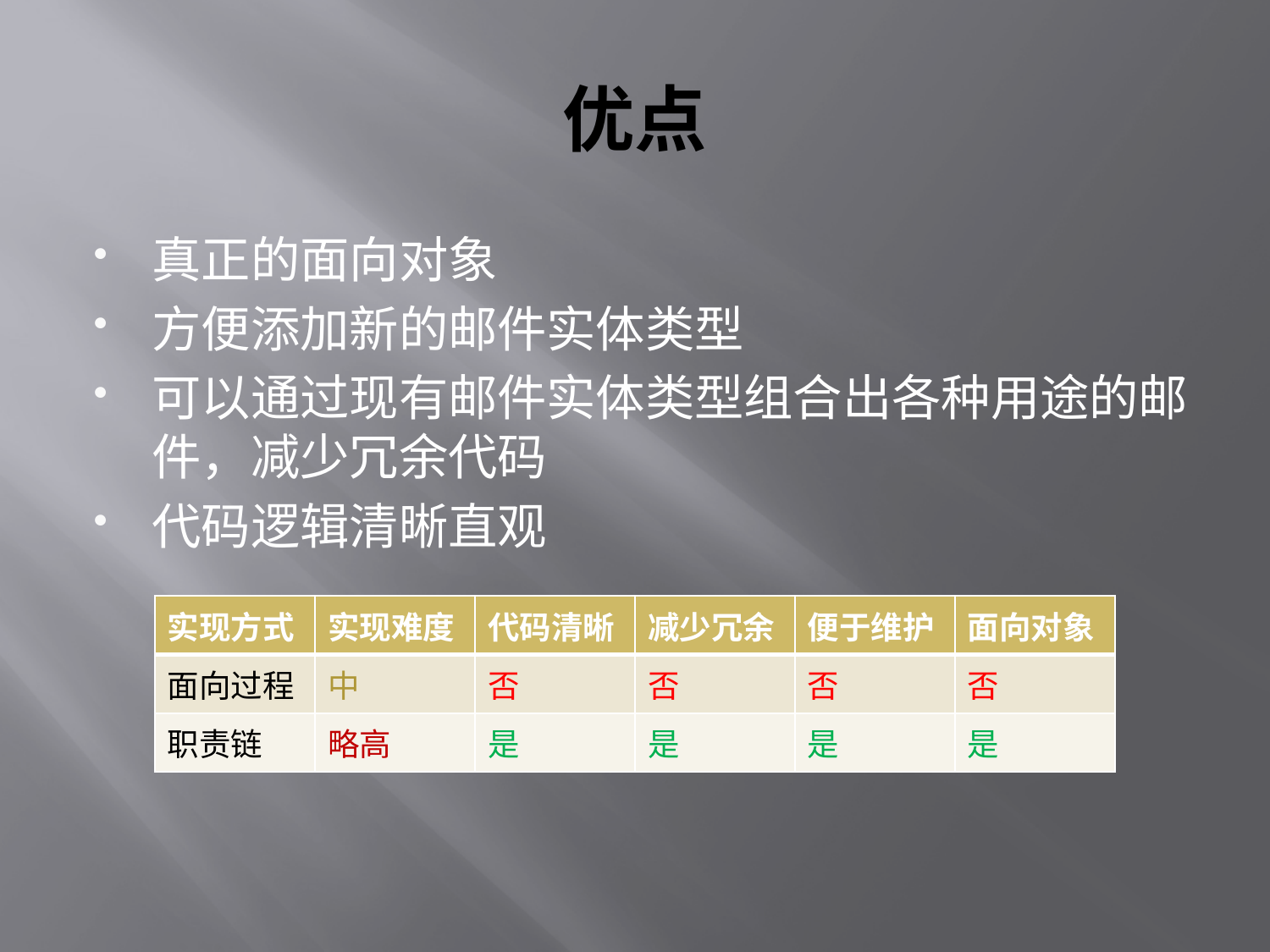

# 优点
真正的面向对象
方便添加新的邮件实体类型
可以通过现有邮件实体类型组合出各种用途的邮件，减少冗余代码
代码逻辑清晰直观
| 实现方式 | 实现难度 | 代码清晰 | 减少冗余 | 便于维护 | 面向对象 |
| --- | --- | --- | --- | --- | --- |
| 面向过程 | 中 | 否 | 否 | 否 | 否 |
| 职责链 | 略高 | 是 | 是 | 是 | 是 |